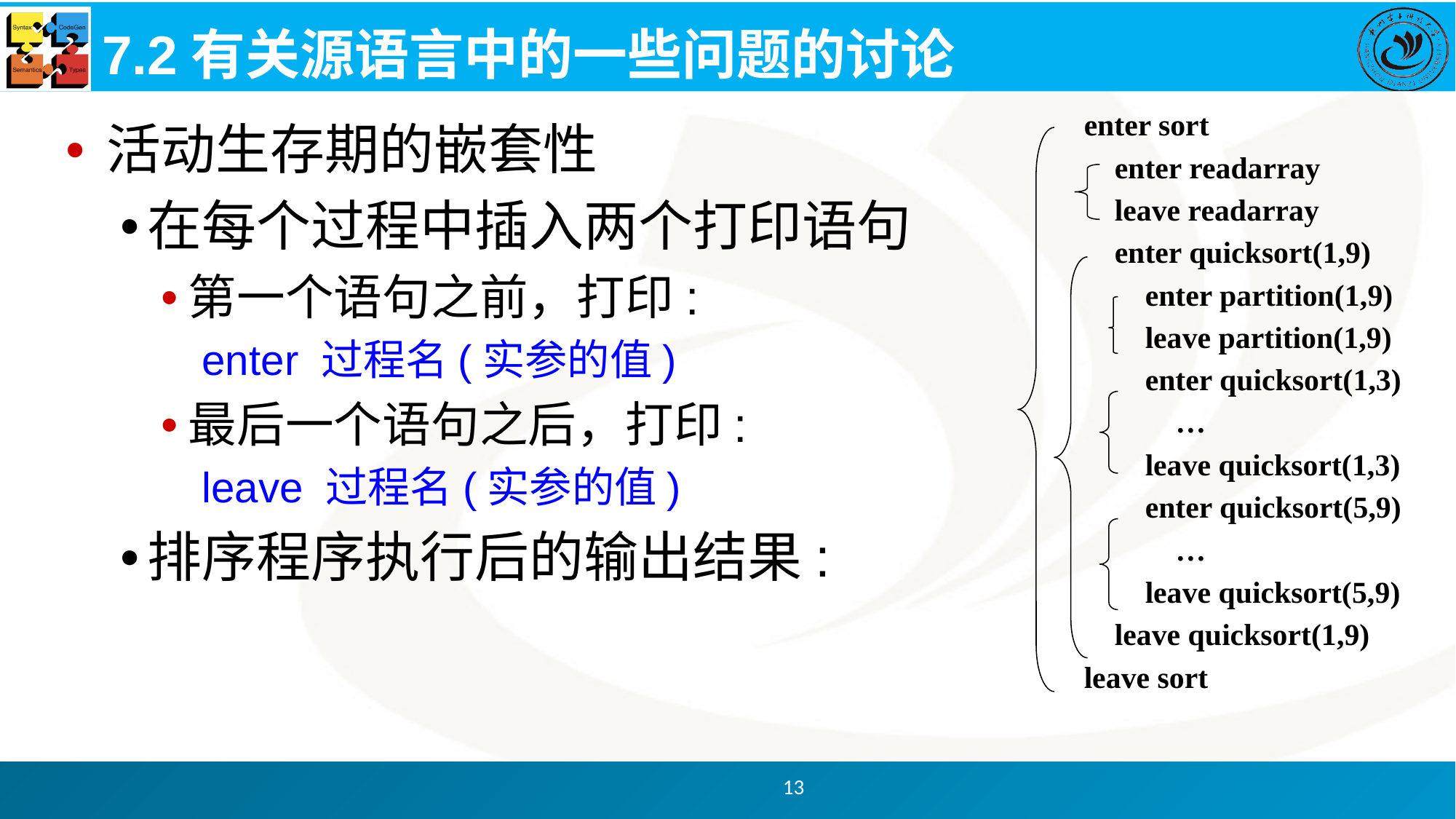

# 7.2有关源语言中的一些问题的讨论
enter sort
    enter readarray
    leave readarray
    enter quicksort(1,9)
        enter partition(1,9)
        leave partition(1,9)
        enter quicksort(1,3)
            …
        leave quicksort(1,3)
        enter quicksort(5,9)
            …
        leave quicksort(5,9)
    leave quicksort(1,9)
leave sort
活动生存期的嵌套性
在每个过程中插入两个打印语句
第一个语句之前，打印:
enter 过程名(实参的值)
最后一个语句之后，打印:
leave 过程名(实参的值)
排序程序执行后的输出结果:

13